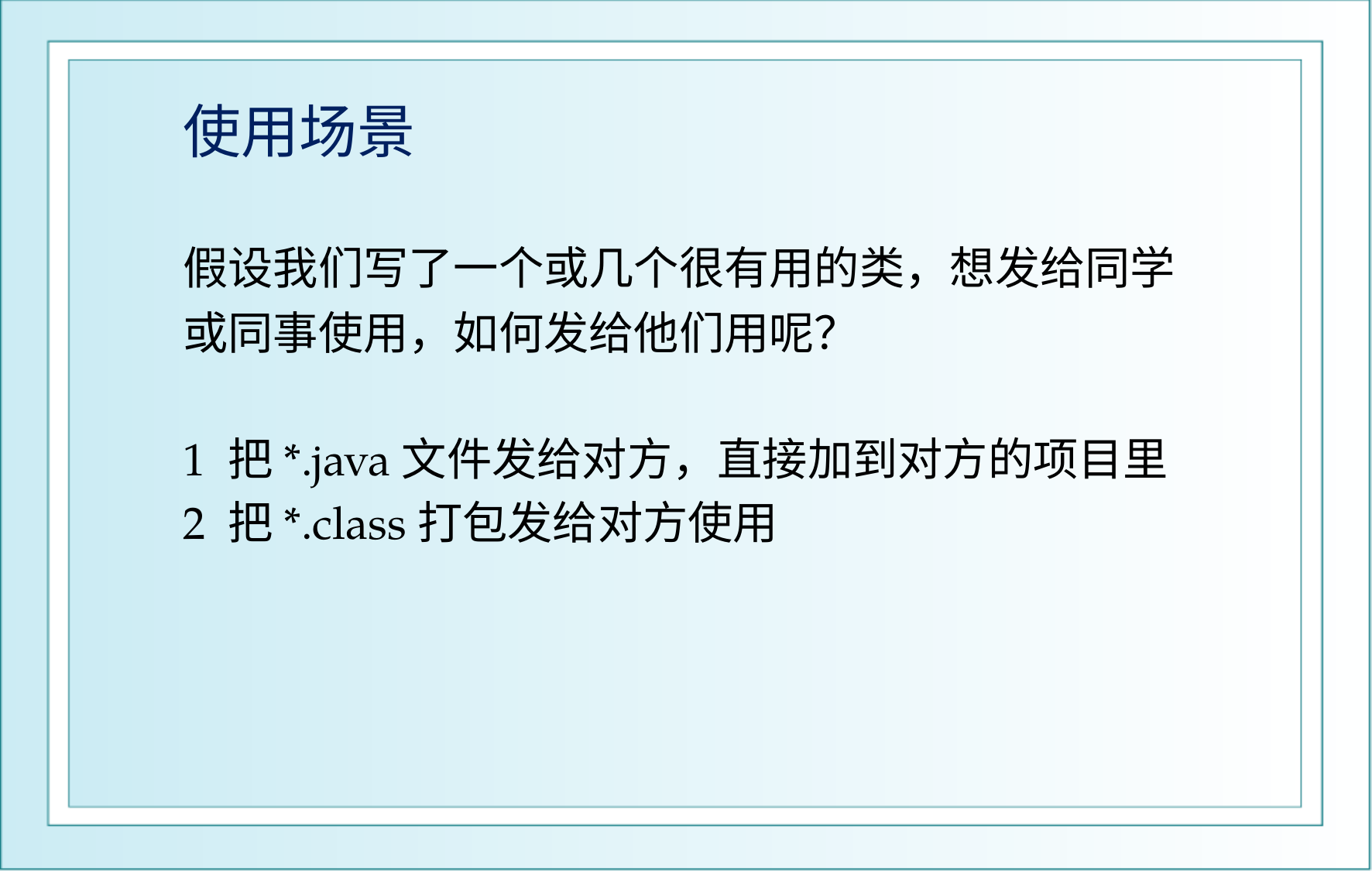

# 使用场景
假设我们写了一个或几个很有用的类，想发给同学或同事使用，如何发给他们用呢？

1 把*.java文件发给对方，直接加到对方的项目里
2 把*.class打包发给对方使用